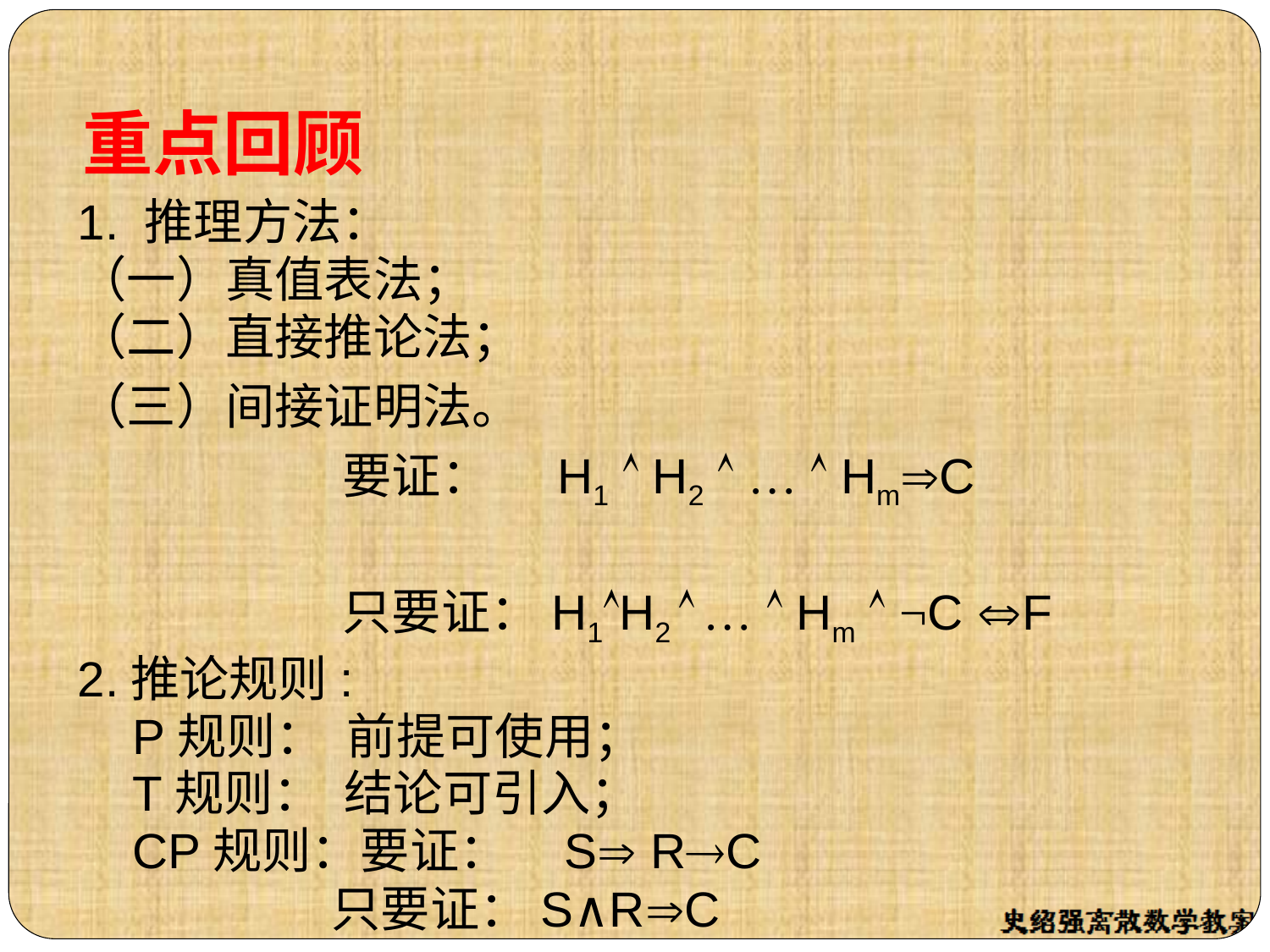

重点回顾
1. 推理方法：
（一）真值表法；
（二）直接推论法；
（三）间接证明法。
                       要证：     H1 ∧ H2 ∧ … ∧ Hm⇒C
                       只要证：H1∧H2 ∧ … ∧ Hm ∧ ¬C ⇔F
2.推论规则:
    P规则：  前提可使用；
    T规则：  结论可引入；
    CP规则：要证：    S⇒ R→C
                      只要证：S∧R⇒C